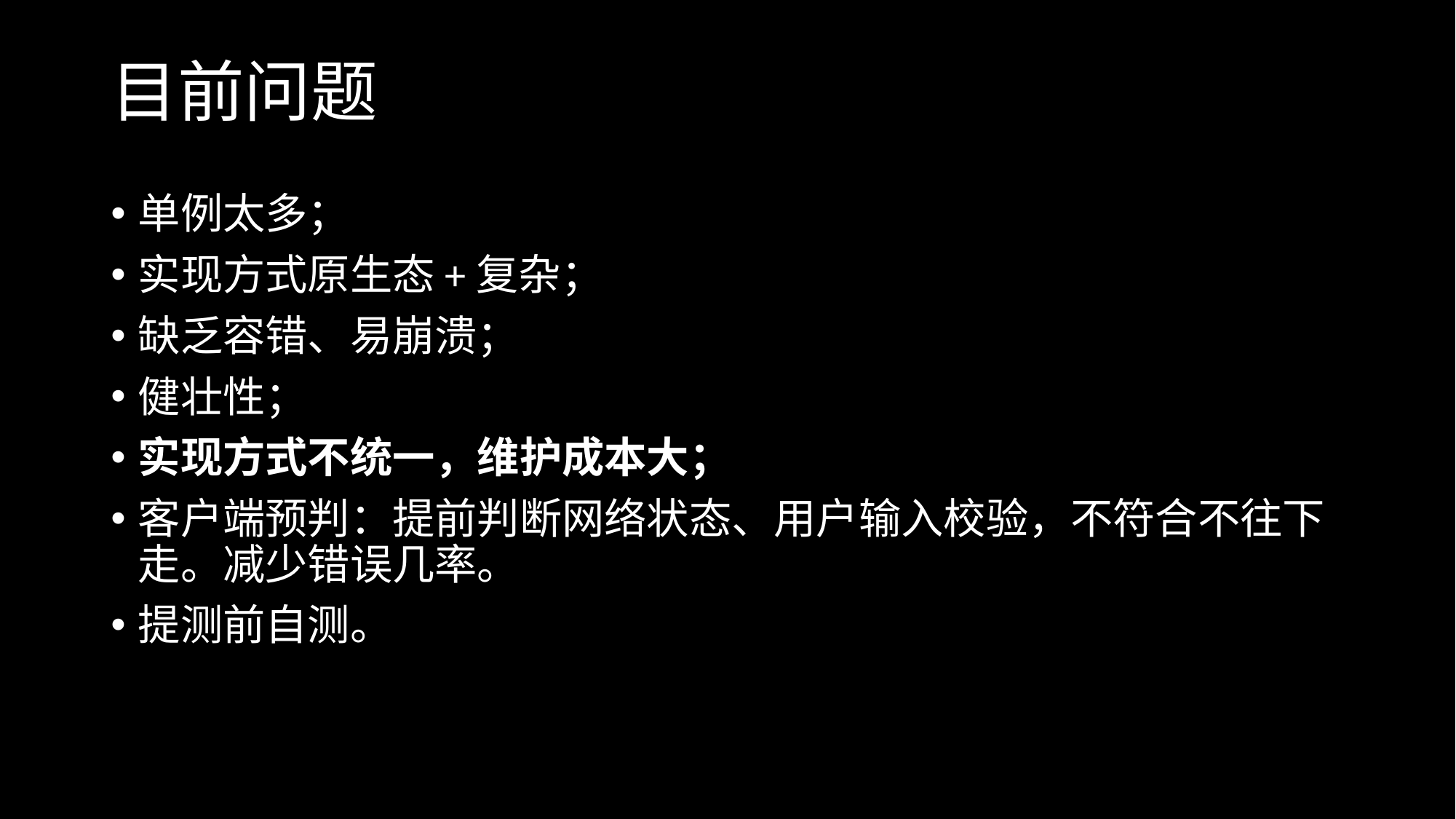

# 目前问题
单例太多；
实现方式原生态+复杂；
缺乏容错、易崩溃；
健壮性；
实现方式不统一，维护成本大；
客户端预判：提前判断网络状态、用户输入校验，不符合不往下走。减少错误几率。
提测前自测。